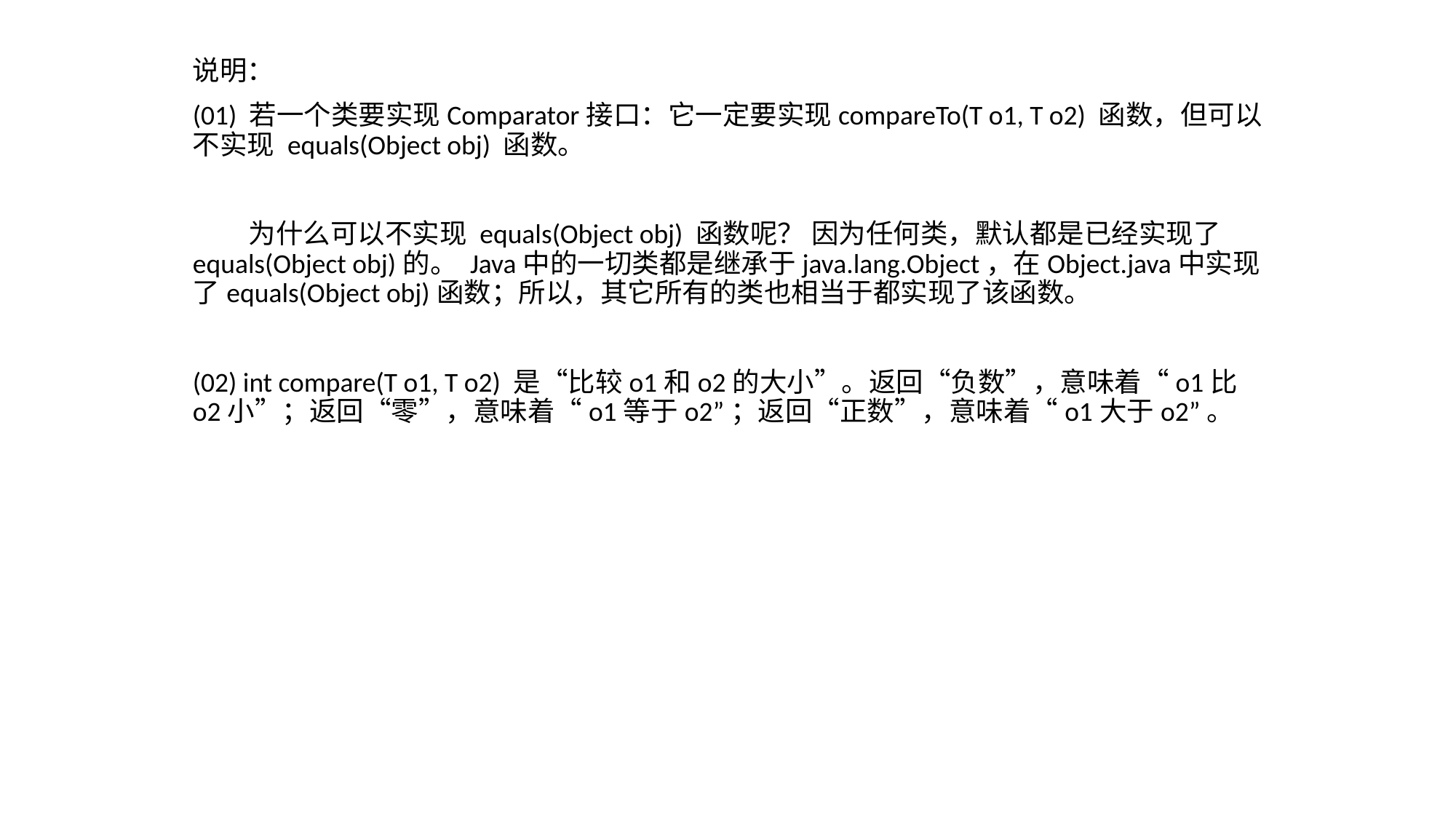

说明：
(01) 若一个类要实现Comparator接口：它一定要实现compareTo(T o1, T o2) 函数，但可以不实现 equals(Object obj) 函数。

        为什么可以不实现 equals(Object obj) 函数呢？ 因为任何类，默认都是已经实现了equals(Object obj)的。 Java中的一切类都是继承于java.lang.Object，在Object.java中实现了equals(Object obj)函数；所以，其它所有的类也相当于都实现了该函数。

(02) int compare(T o1, T o2) 是“比较o1和o2的大小”。返回“负数”，意味着“o1比o2小”；返回“零”，意味着“o1等于o2”；返回“正数”，意味着“o1大于o2”。